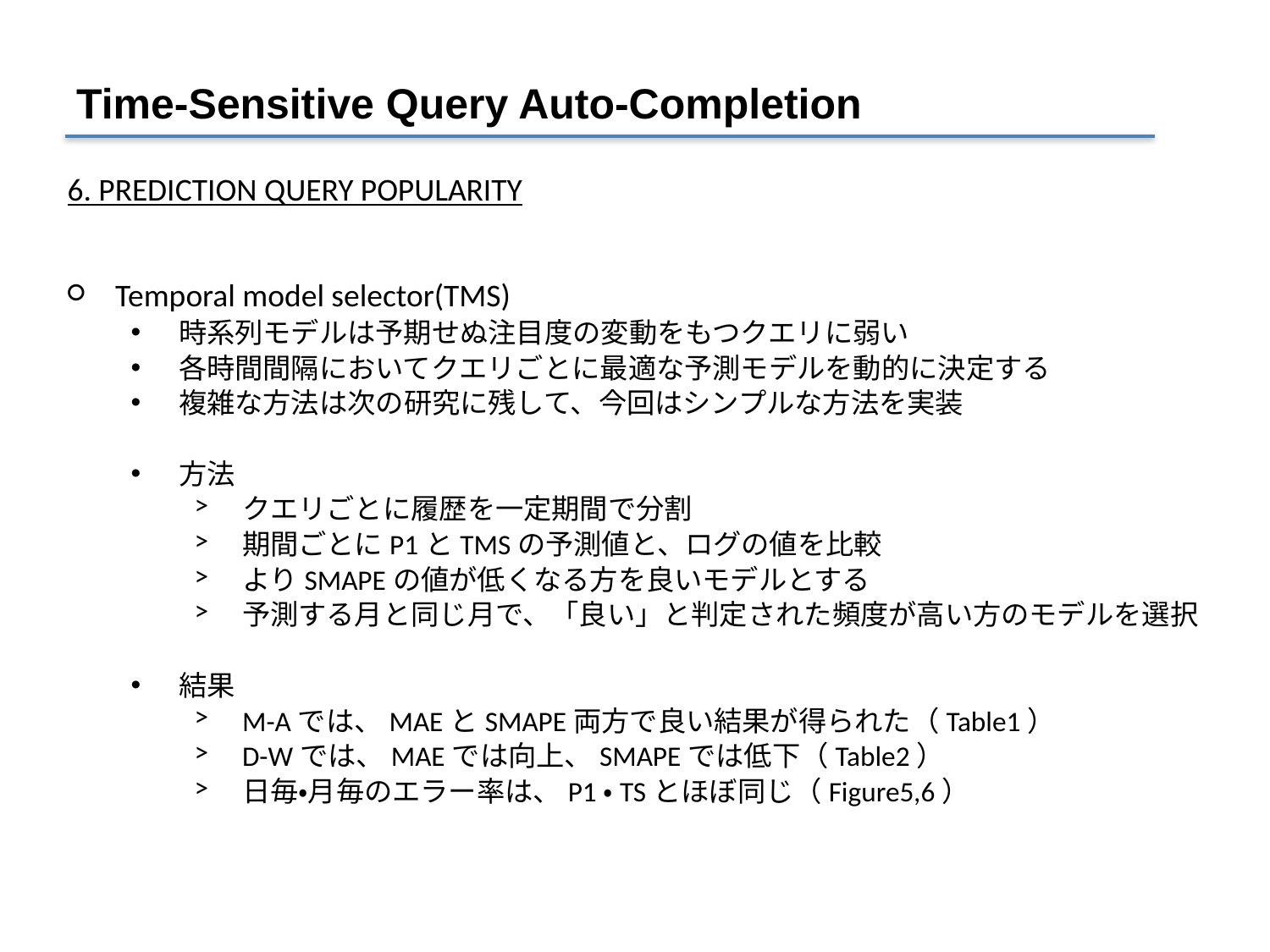

# Time-Sensitive Query Auto-Completion
6. PREDICTION QUERY POPULARITY

Temporal model selector(TMS)
時系列モデルは予期せぬ注目度の変動をもつクエリに弱い
各時間間隔においてクエリごとに最適な予測モデルを動的に決定する
複雑な方法は次の研究に残して、今回はシンプルな方法を実装

方法
クエリごとに履歴を一定期間で分割
期間ごとにP1とTMSの予測値と、ログの値を比較
よりSMAPEの値が低くなる方を良いモデルとする
予測する月と同じ月で、「良い」と判定された頻度が高い方のモデルを選択

結果
M-Aでは、MAEとSMAPE両方で良い結果が得られた（Table1）
D-Wでは、MAEでは向上、SMAPEでは低下（Table2）
日毎・月毎のエラー率は、P1・TSとほぼ同じ（Figure5,6）